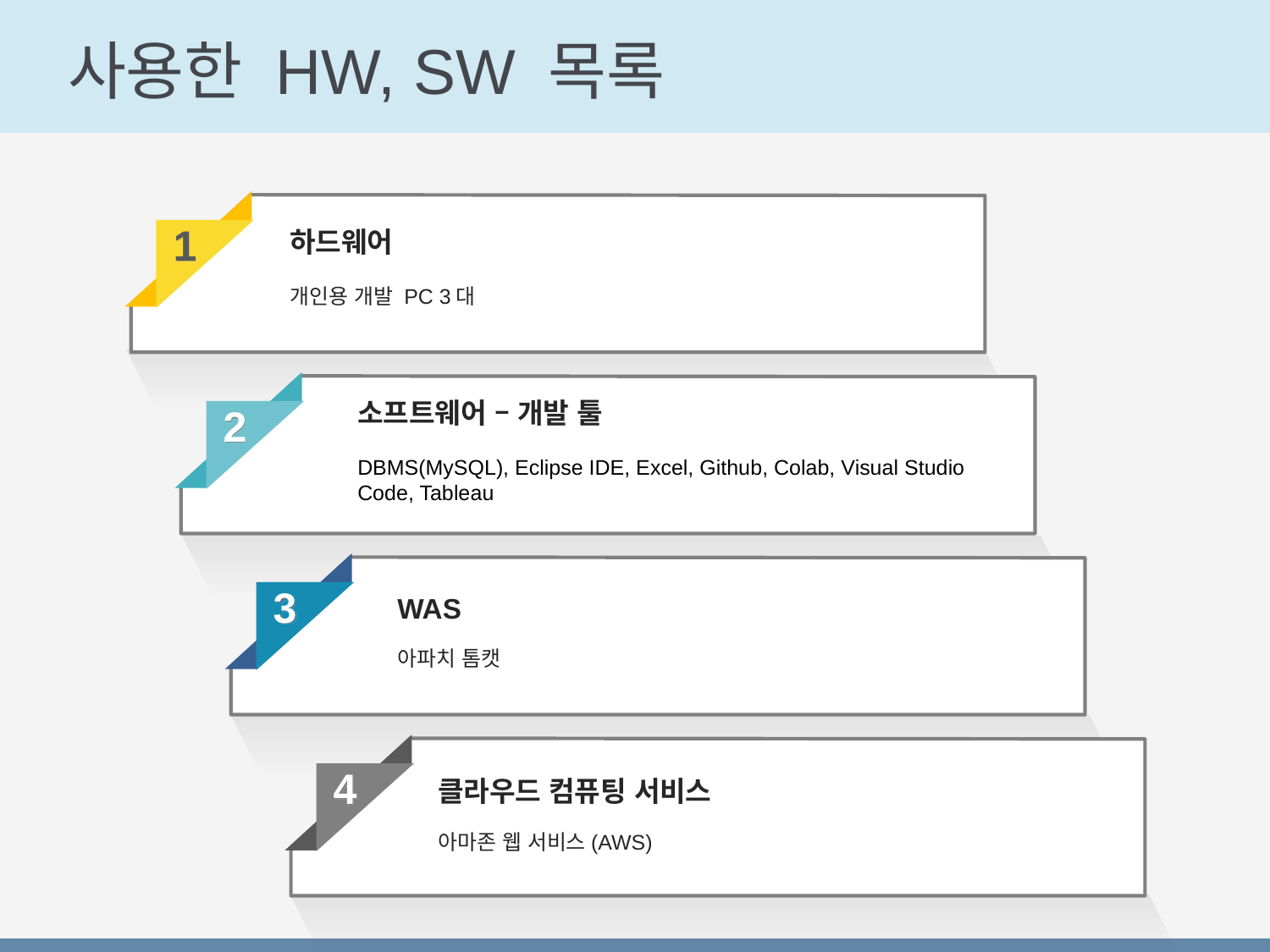

# 사용한 HW, SW 목록

1
하드웨어

개인용 개발 PC 3대

소프트웨어 – 개발 툴

DBMS(MySQL), Eclipse IDE, Excel, Github, Colab, Visual Studio Code, Tableau
2

3
WAS

아파치 톰캣

4
클라우드 컴퓨팅 서비스

아마존 웹 서비스(AWS)